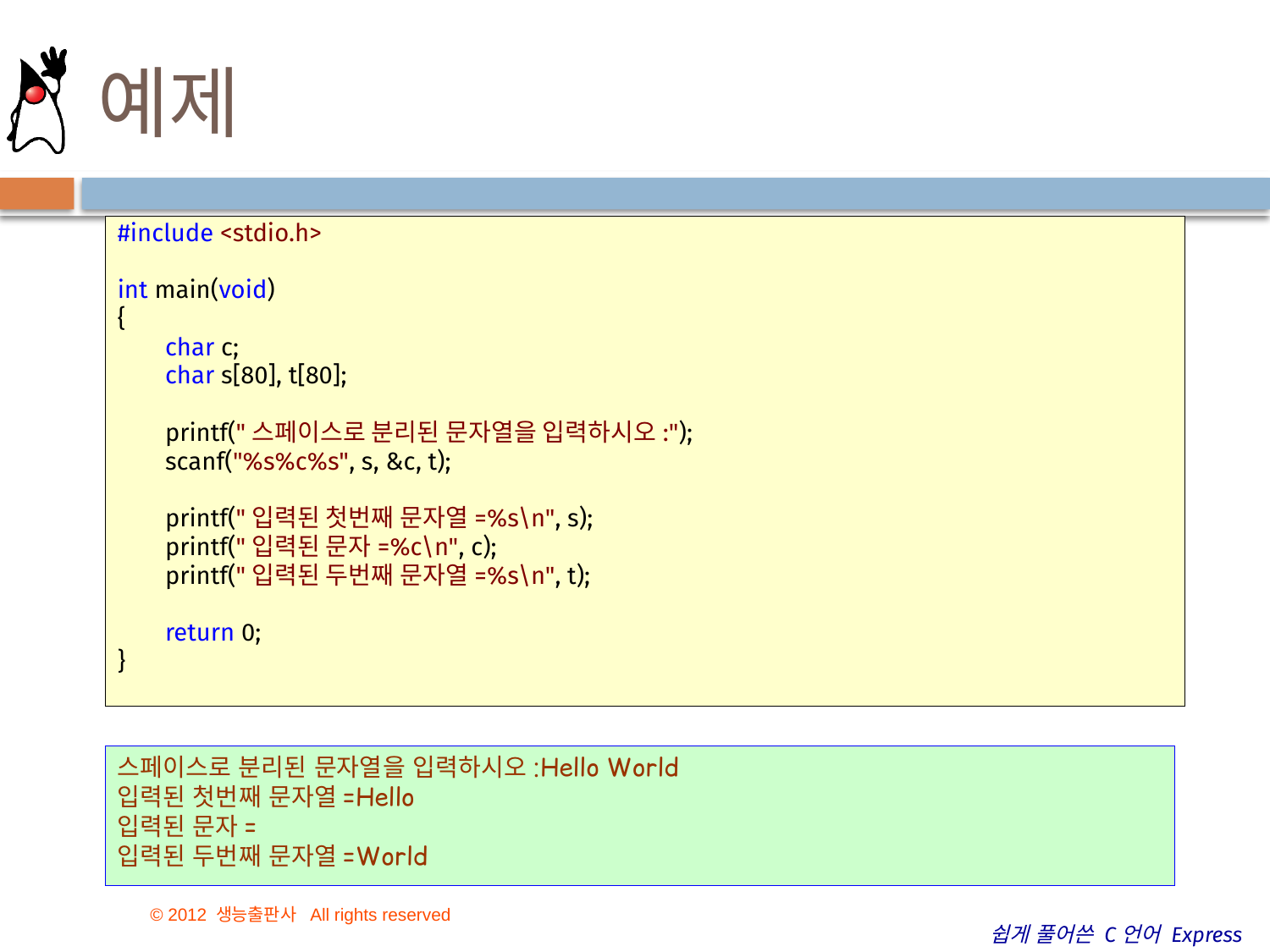

# 예제
#include <stdio.h>

int main(void)
{
	char c;
	char s[80], t[80];

	printf("스페이스로 분리된 문자열을 입력하시오:");
	scanf("%s%c%s", s, &c, t);

	printf("입력된 첫번째 문자열=%s\n", s);
	printf("입력된 문자=%c\n", c);
	printf("입력된 두번째 문자열=%s\n", t);

	return 0;
}
스페이스로 분리된 문자열을 입력하시오:Hello World
입력된 첫번째 문자열=Hello
입력된 문자=
입력된 두번째 문자열=World